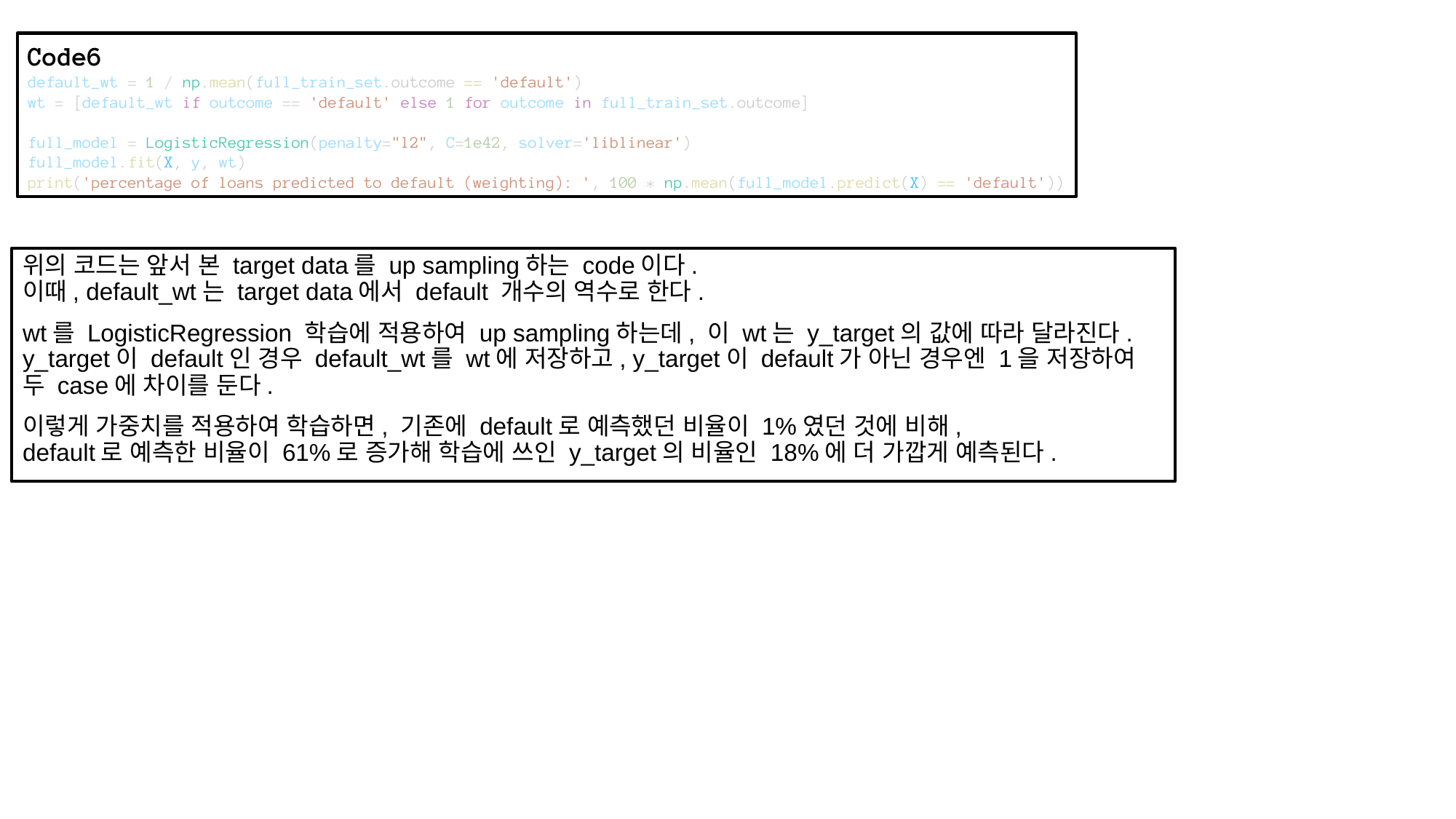

Code6
default_wt = 1 / np.mean(full_train_set.outcome == 'default')
wt = [default_wt if outcome == 'default' else 1 for outcome in full_train_set.outcome]
full_model = LogisticRegression(penalty="l2", C=1e42, solver='liblinear')
full_model.fit(X, y, wt)
print('percentage of loans predicted to default (weighting): ', 100 * np.mean(full_model.predict(X) == 'default'))
위의 코드는 앞서 본 target data를 up sampling하는 code이다.
이때, default_wt는 target data에서 default 개수의 역수로 한다.
wt를 LogisticRegression 학습에 적용하여 up sampling하는데, 이 wt는 y_target의 값에 따라 달라진다. y_target이 default인 경우 default_wt를 wt에 저장하고, y_target이 default가 아닌 경우엔 1을 저장하여 두 case에 차이를 둔다.
이렇게 가중치를 적용하여 학습하면, 기존에 default로 예측했던 비율이 1%였던 것에 비해,
default로 예측한 비율이 61%로 증가해 학습에 쓰인 y_target의 비율인 18%에 더 가깝게 예측된다.